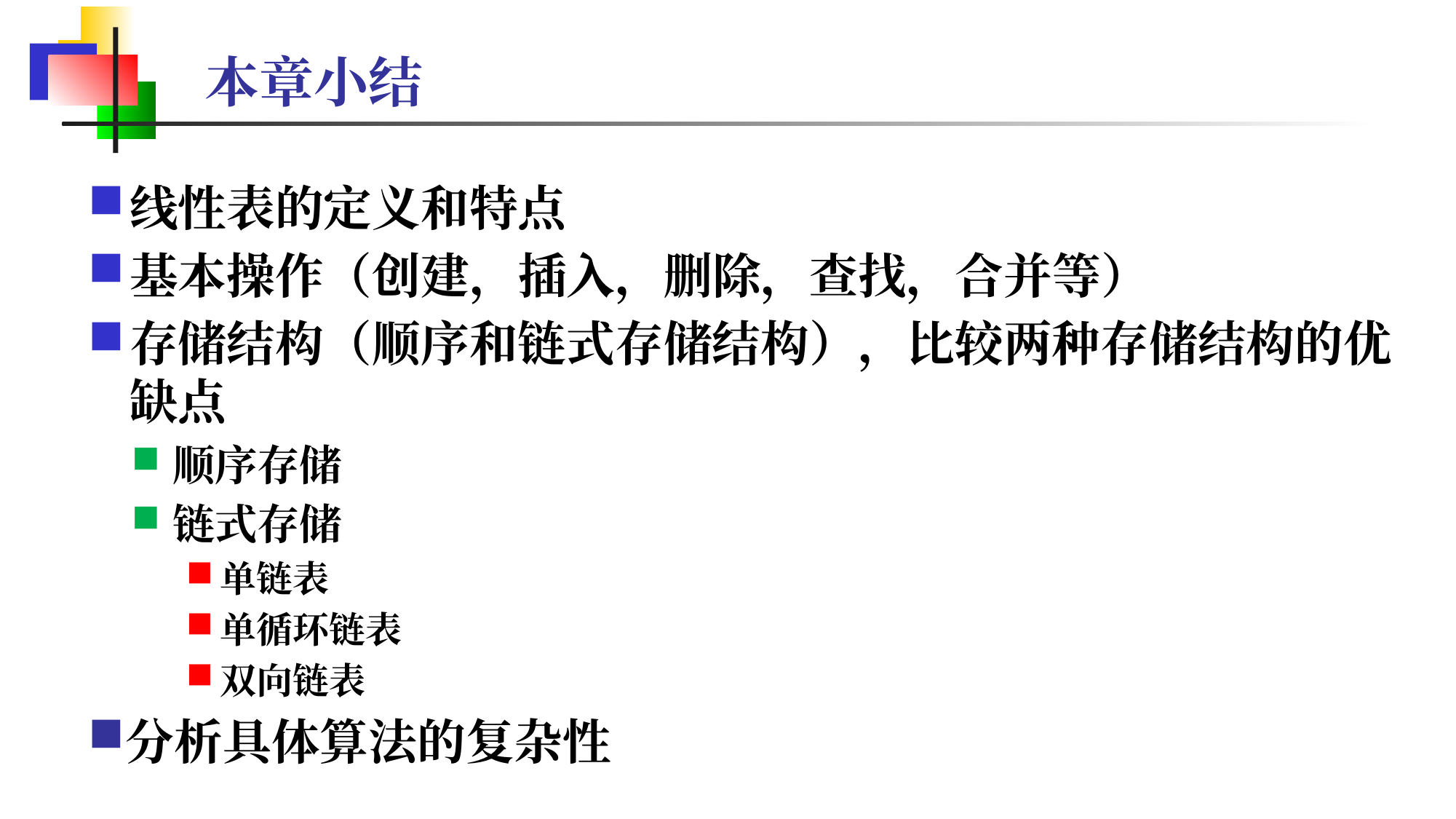

# 本章小结
线性表的定义和特点
基本操作（创建，插入，删除，查找，合并等）
存储结构（顺序和链式存储结构），比较两种存储结构的优缺点
顺序存储
链式存储
单链表
单循环链表
双向链表
分析具体算法的复杂性